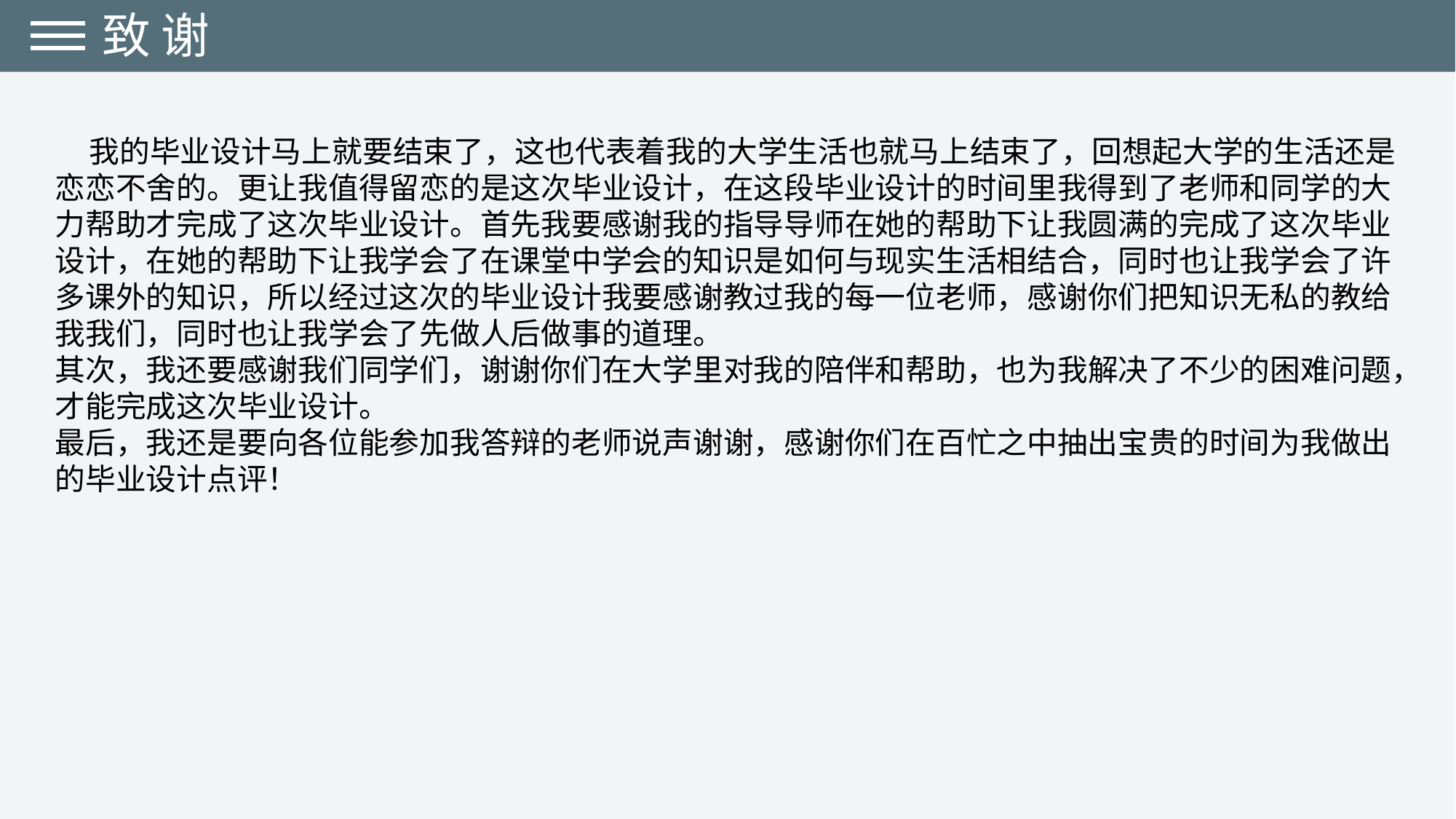

致 谢

    我的毕业设计马上就要结束了，这也代表着我的大学生活也就马上结束了，回想起大学的生活还是恋恋不舍的。更让我值得留恋的是这次毕业设计，在这段毕业设计的时间里我得到了老师和同学的大力帮助才完成了这次毕业设计。首先我要感谢我的指导导师在她的帮助下让我圆满的完成了这次毕业设计，在她的帮助下让我学会了在课堂中学会的知识是如何与现实生活相结合，同时也让我学会了许多课外的知识，所以经过这次的毕业设计我要感谢教过我的每一位老师，感谢你们把知识无私的教给我我们，同时也让我学会了先做人后做事的道理。
其次，我还要感谢我们同学们，谢谢你们在大学里对我的陪伴和帮助，也为我解决了不少的困难问题，才能完成这次毕业设计。
最后，我还是要向各位能参加我答辩的老师说声谢谢，感谢你们在百忙之中抽出宝贵的时间为我做出的毕业设计点评！